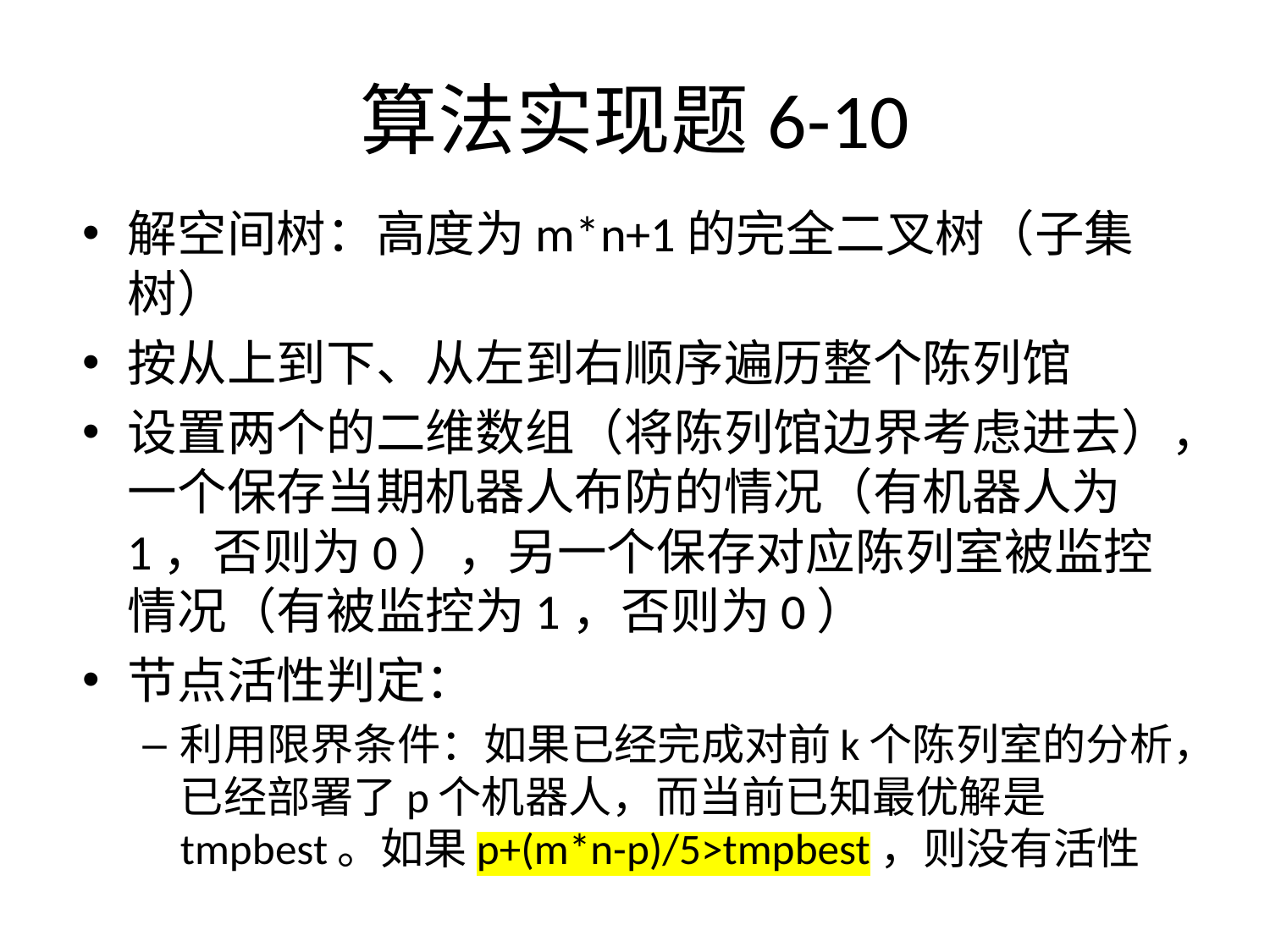

# 算法实现题6-10
解空间树：高度为m*n+1的完全二叉树（子集树）
按从上到下、从左到右顺序遍历整个陈列馆
设置两个的二维数组（将陈列馆边界考虑进去），一个保存当期机器人布防的情况（有机器人为1，否则为0），另一个保存对应陈列室被监控情况（有被监控为1，否则为0）
节点活性判定：
利用限界条件：如果已经完成对前k个陈列室的分析，已经部署了p个机器人，而当前已知最优解是tmpbest。如果p+(m*n-p)/5>tmpbest，则没有活性